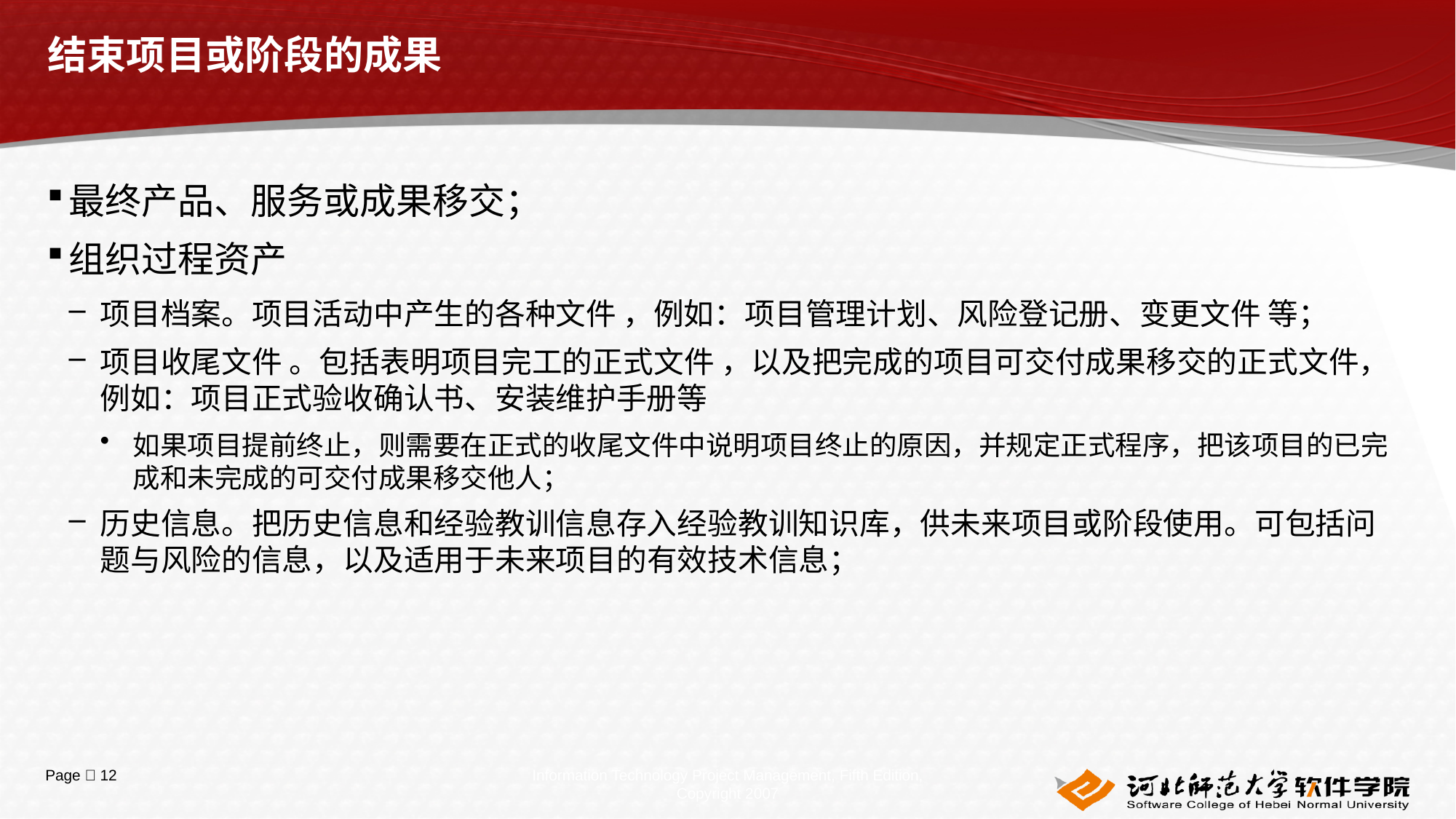

# 结束项目或阶段的成果
最终产品、服务或成果移交；
组织过程资产
项目档案。项目活动中产生的各种文件 ，例如：项目管理计划、风险登记册、变更文件 等；
项目收尾文件 。包括表明项目完工的正式文件 ，以及把完成的项目可交付成果移交的正式文件，例如：项目正式验收确认书、安装维护手册等
如果项目提前终止，则需要在正式的收尾文件中说明项目终止的原因，并规定正式程序，把该项目的已完成和未完成的可交付成果移交他人；
历史信息。把历史信息和经验教训信息存入经验教训知识库，供未来项目或阶段使用。可包括问题与风险的信息，以及适用于未来项目的有效技术信息；
Information Technology Project Management, Fifth Edition, Copyright 2007